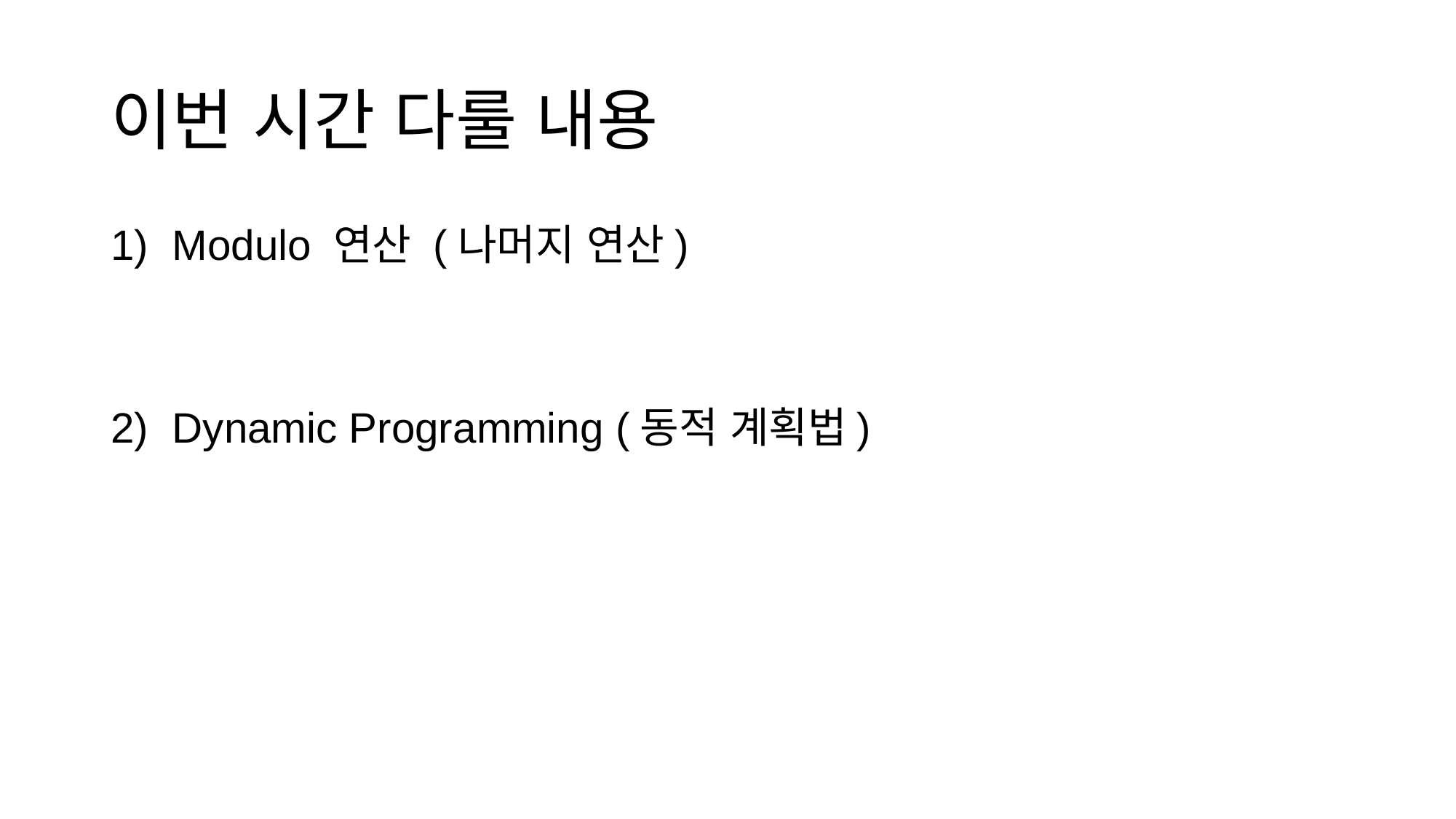

# 이번 시간 다룰 내용
Modulo 연산 (나머지 연산)

Dynamic Programming (동적 계획법)